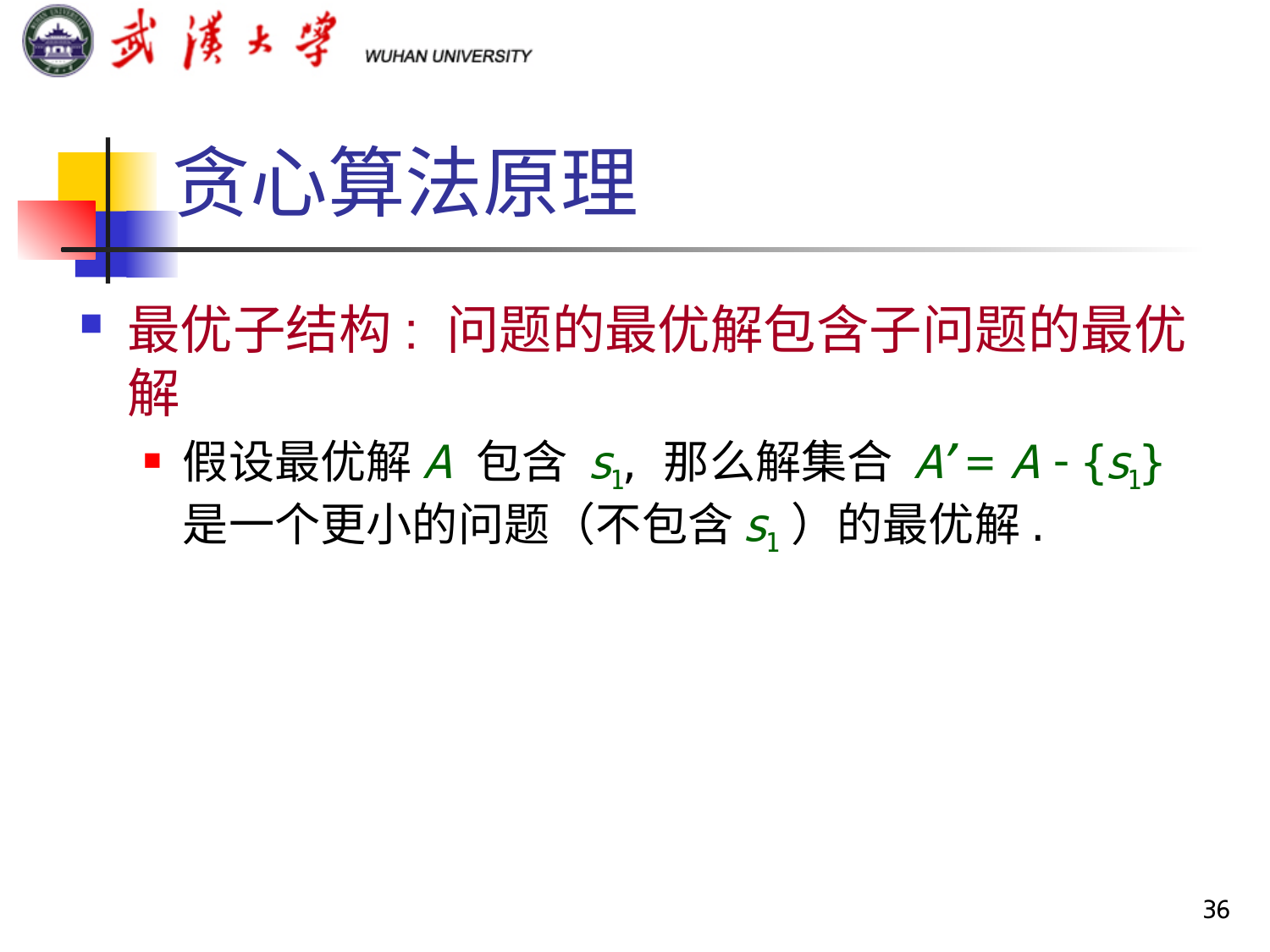

# 贪心算法原理
最优子结构: 问题的最优解包含子问题的最优解
假设最优解A 包含 s1, 那么解集合 A’ = A - {s1} 是一个更小的问题（不包含s1）的最优解.
36